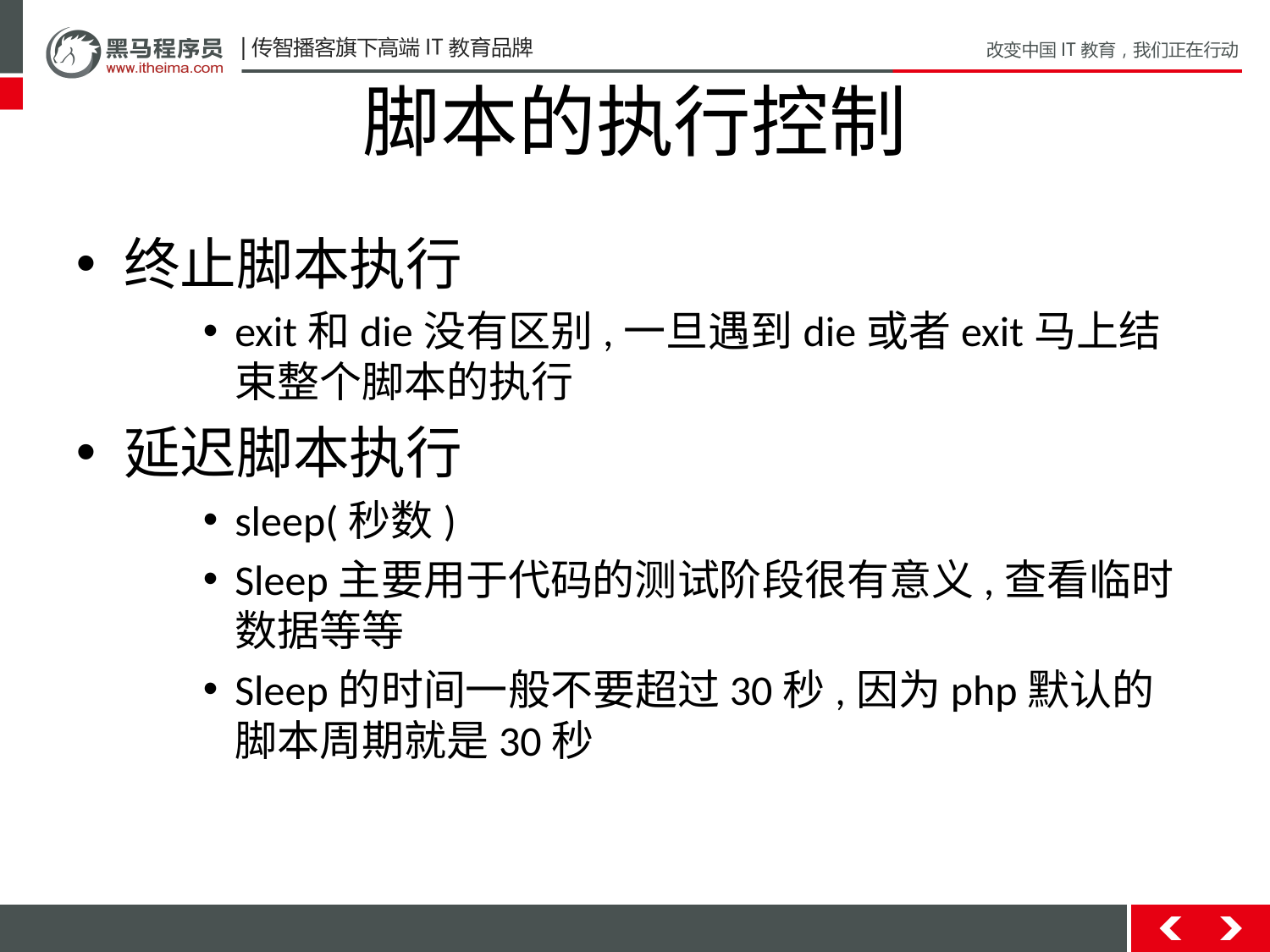

# 脚本的执行控制
终止脚本执行
exit和die没有区别,一旦遇到die或者exit马上结束整个脚本的执行
延迟脚本执行
sleep(秒数)
Sleep主要用于代码的测试阶段很有意义,查看临时数据等等
Sleep的时间一般不要超过30秒,因为php默认的脚本周期就是30秒